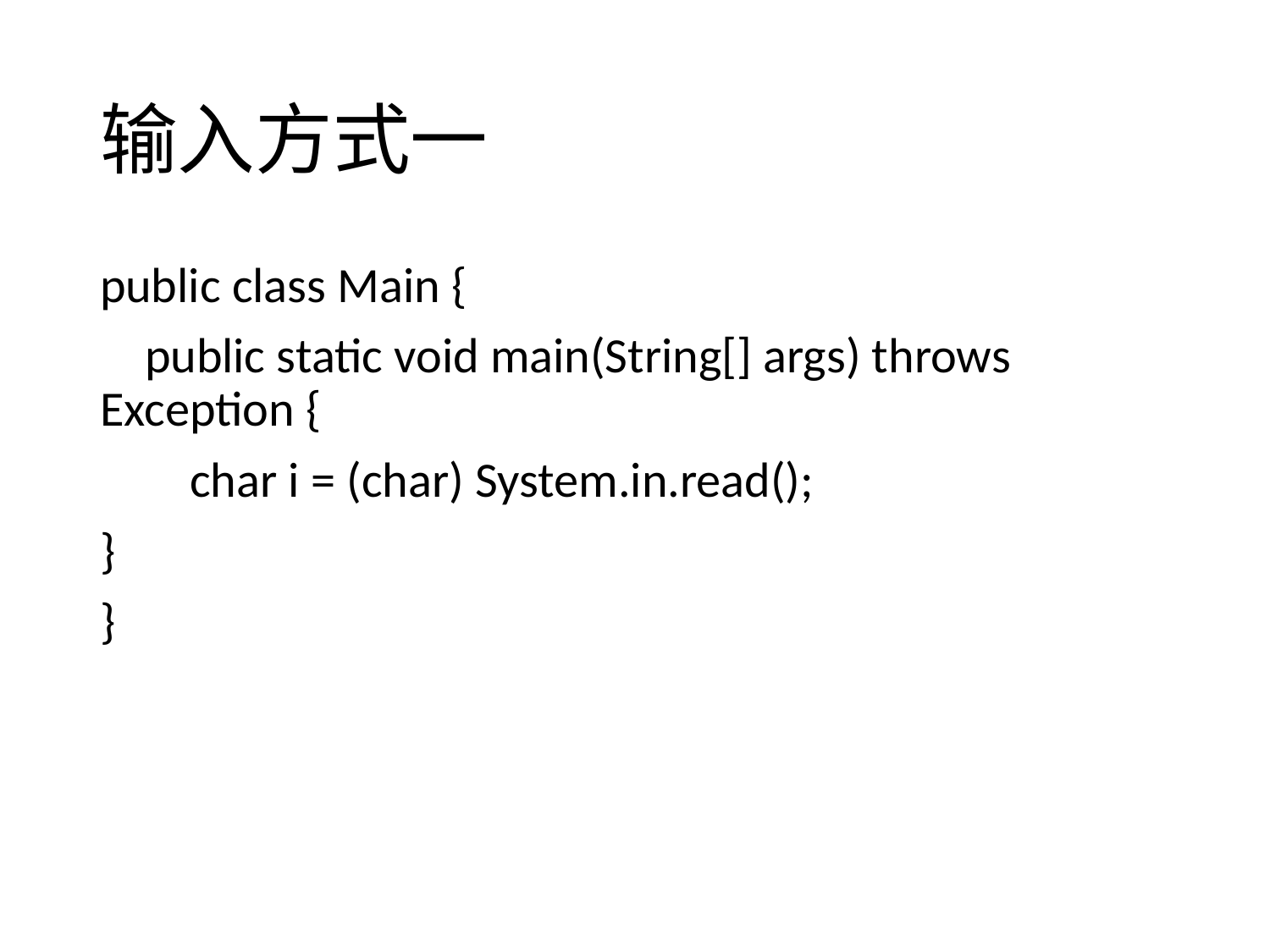

# 输入方式一
public class Main {
    public static void main(String[] args) throws Exception {
        char i = (char) System.in.read();
}
}